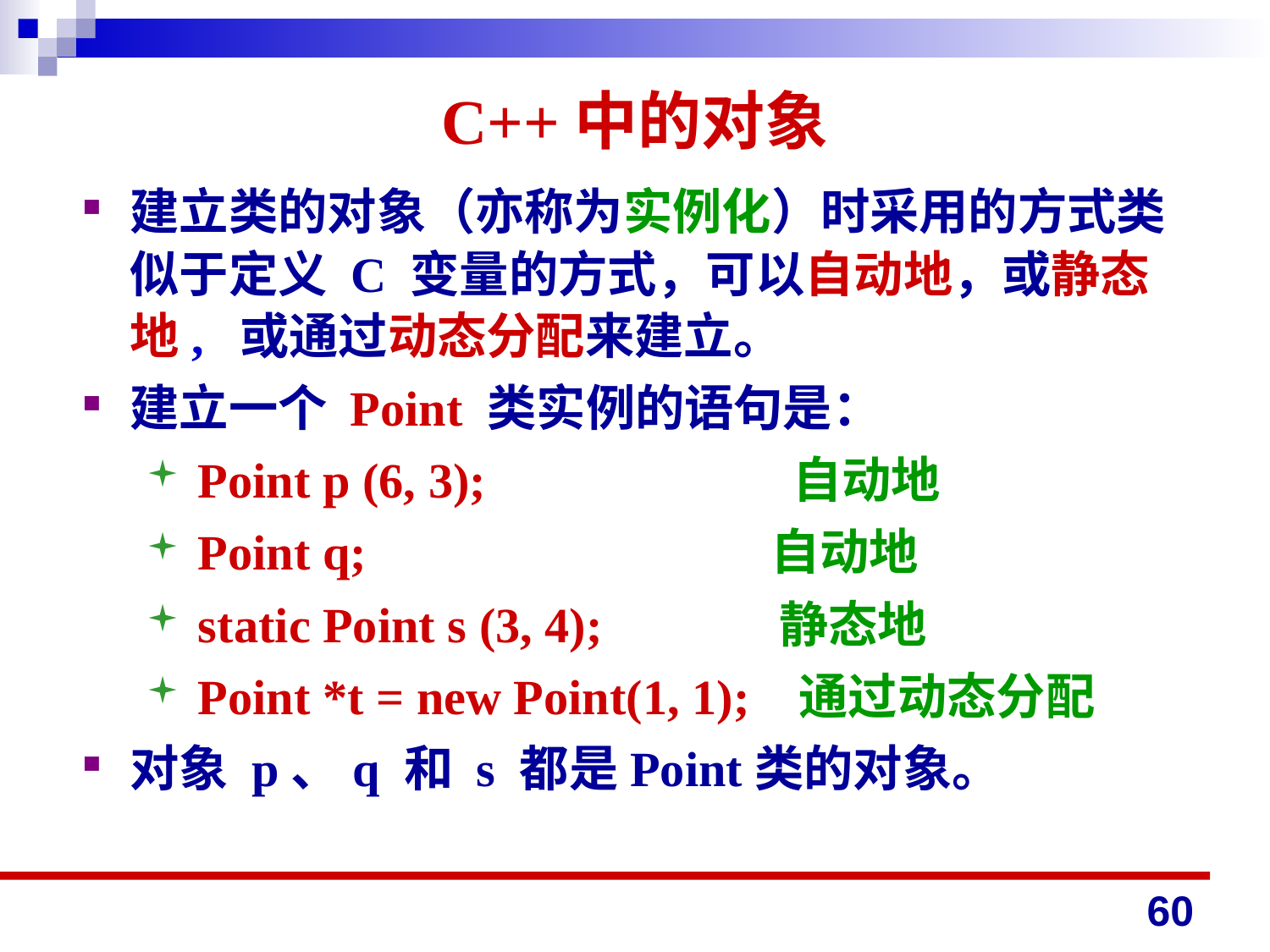

# C++中的对象
建立类的对象（亦称为实例化）时采用的方式类似于定义 C 变量的方式，可以自动地，或静态地,  或通过动态分配来建立。
建立一个 Point 类实例的语句是：
 Point p (6, 3);                        自动地
 Point q;	                          自动地
 static Point s (3, 4);	      静态地
 Point *t = new Point(1, 1);   通过动态分配
对象 p、q 和 s 都是Point类的对象。
60